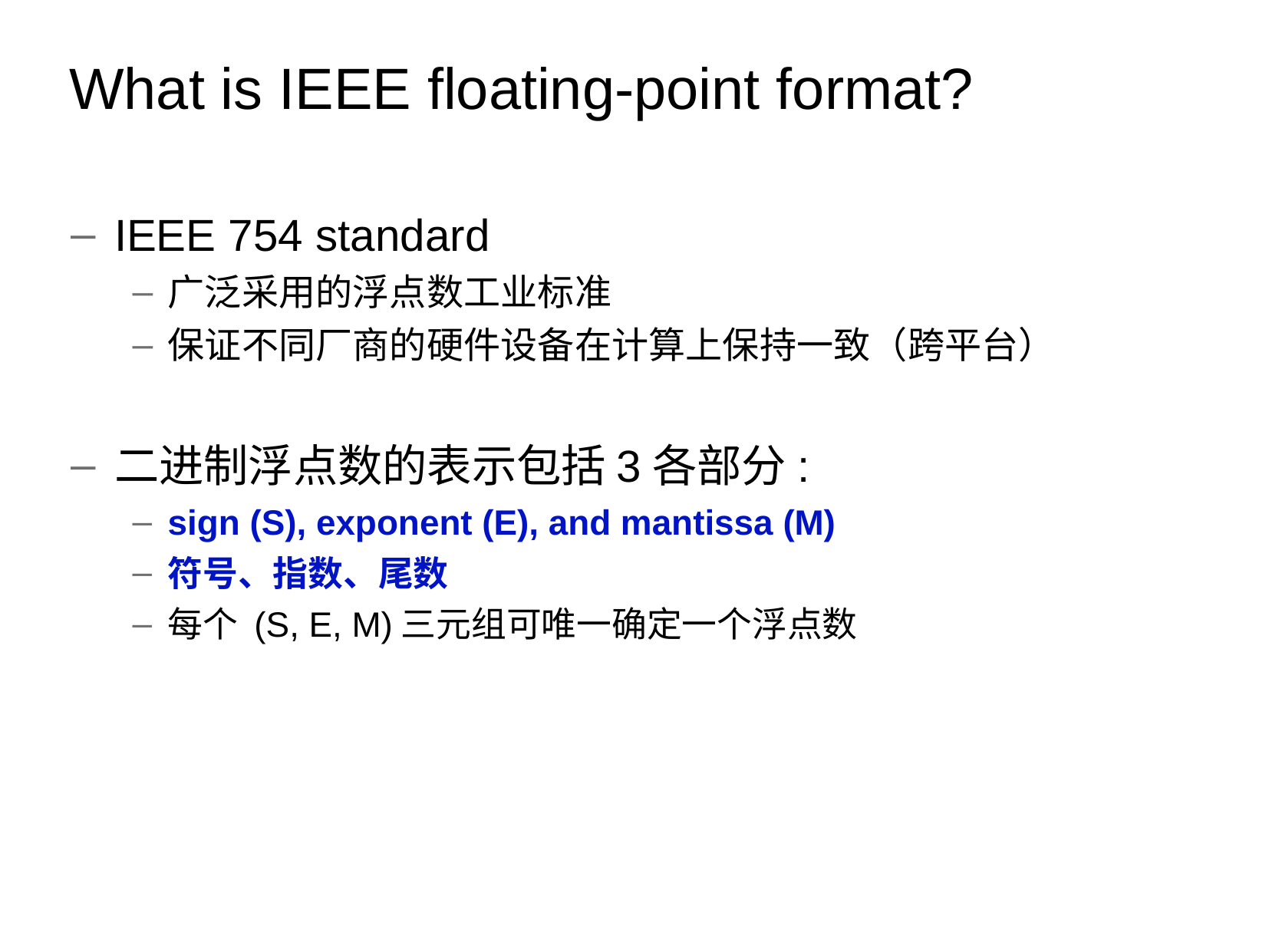

# What is IEEE floating-point format?
IEEE 754 standard
广泛采用的浮点数工业标准
保证不同厂商的硬件设备在计算上保持一致（跨平台）

二进制浮点数的表示包括3各部分:
sign (S), exponent (E), and mantissa (M)
符号、指数、尾数
每个 (S, E, M)三元组可唯一确定一个浮点数